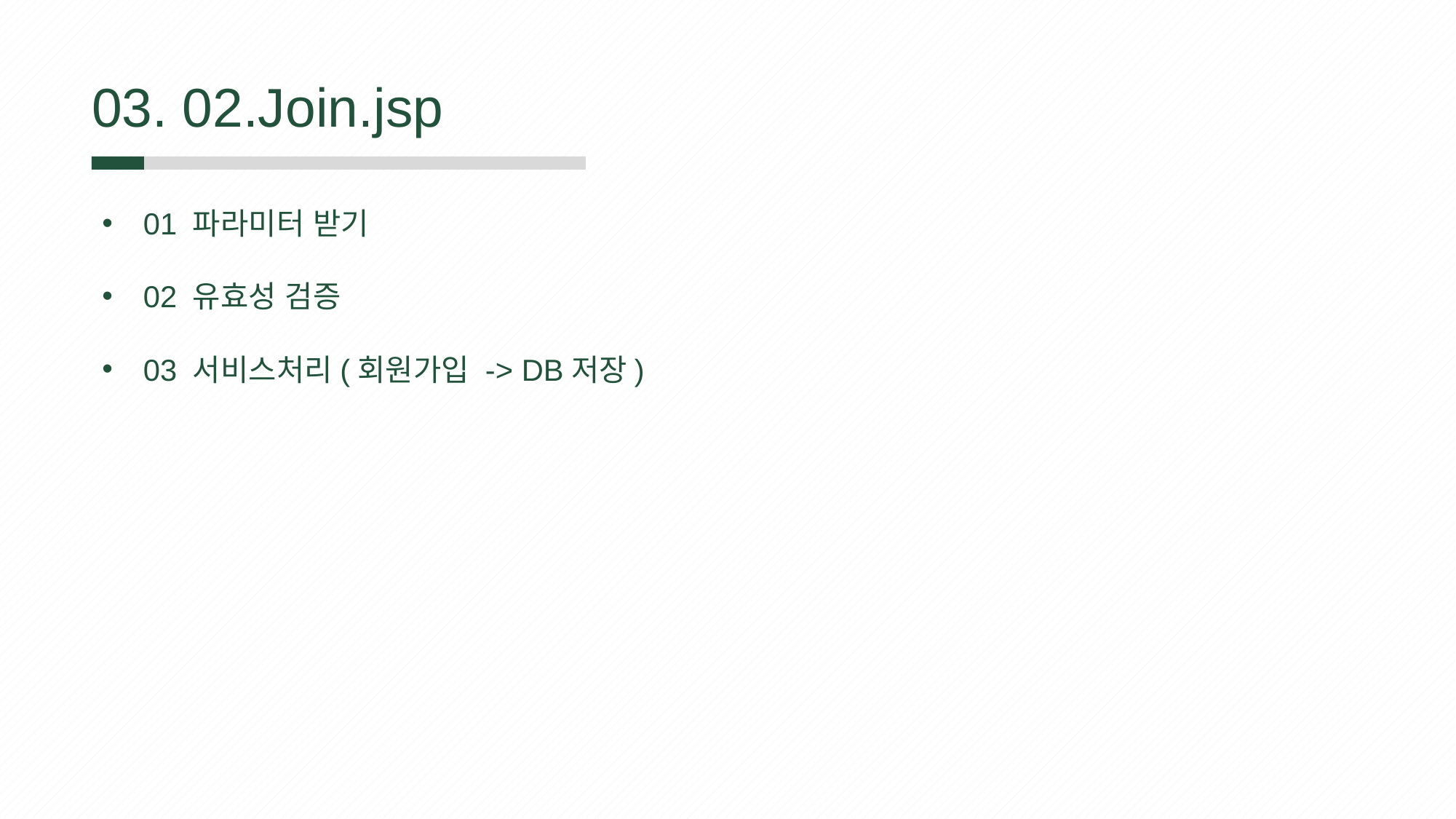

03. 02.Join.jsp

01 파라미터 받기
02 유효성 검증
03 서비스처리(회원가입 -> DB저장)